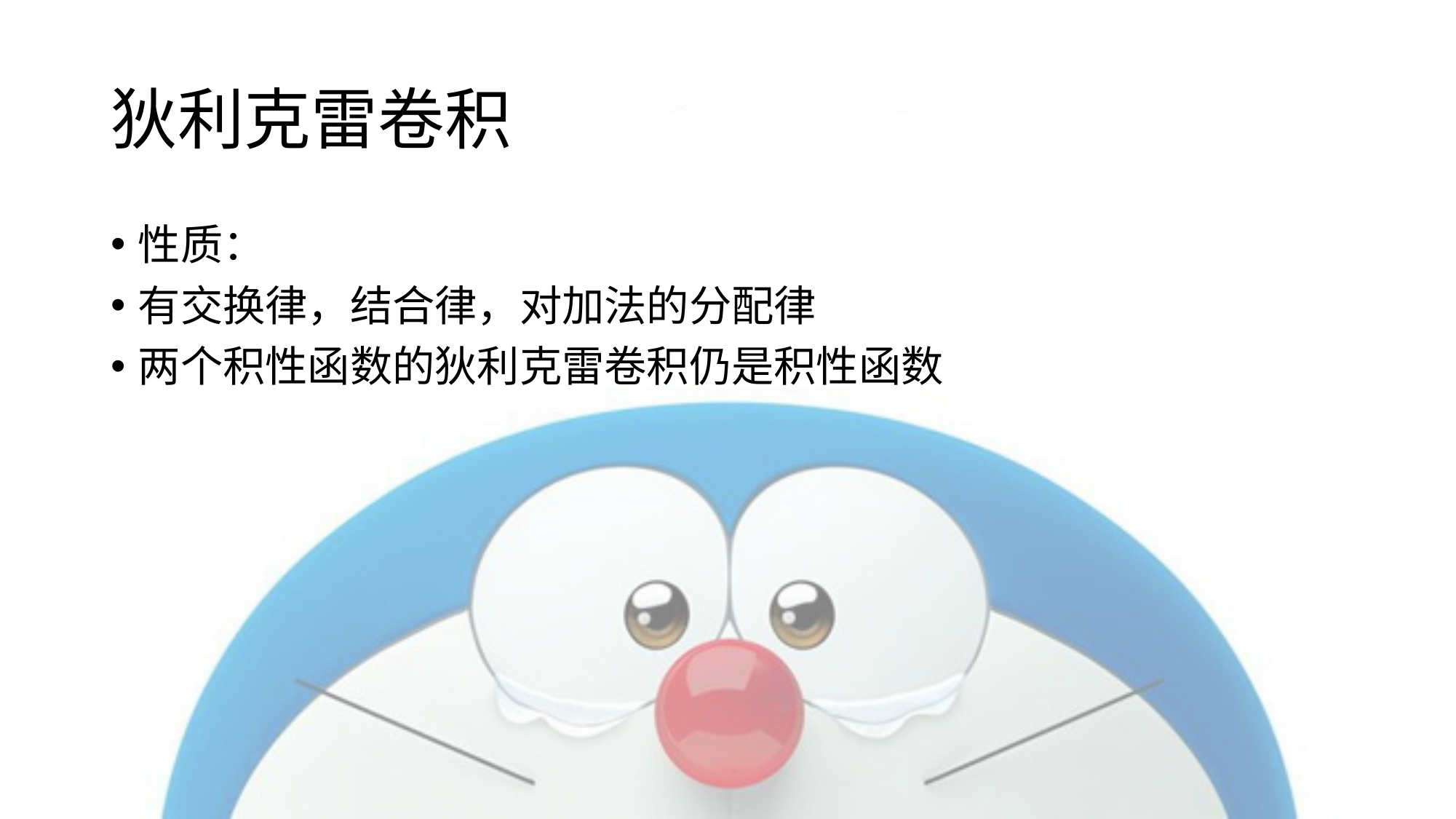

# 狄利克雷卷积
性质：
有交换律，结合律，对加法的分配律
两个积性函数的狄利克雷卷积仍是积性函数